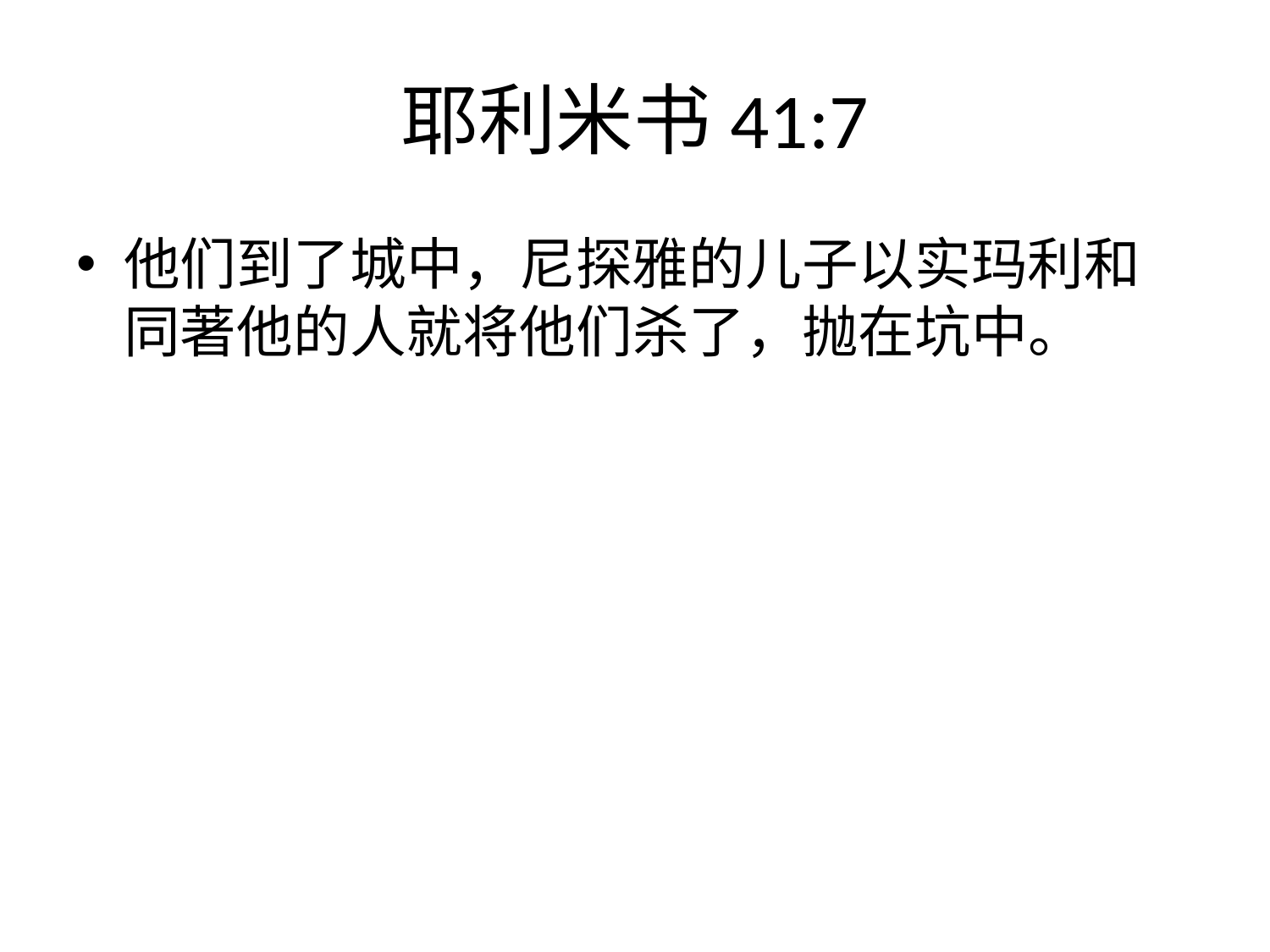

# 耶利米书41:7
他们到了城中，尼探雅的儿子以实玛利和同著他的人就将他们杀了，抛在坑中。